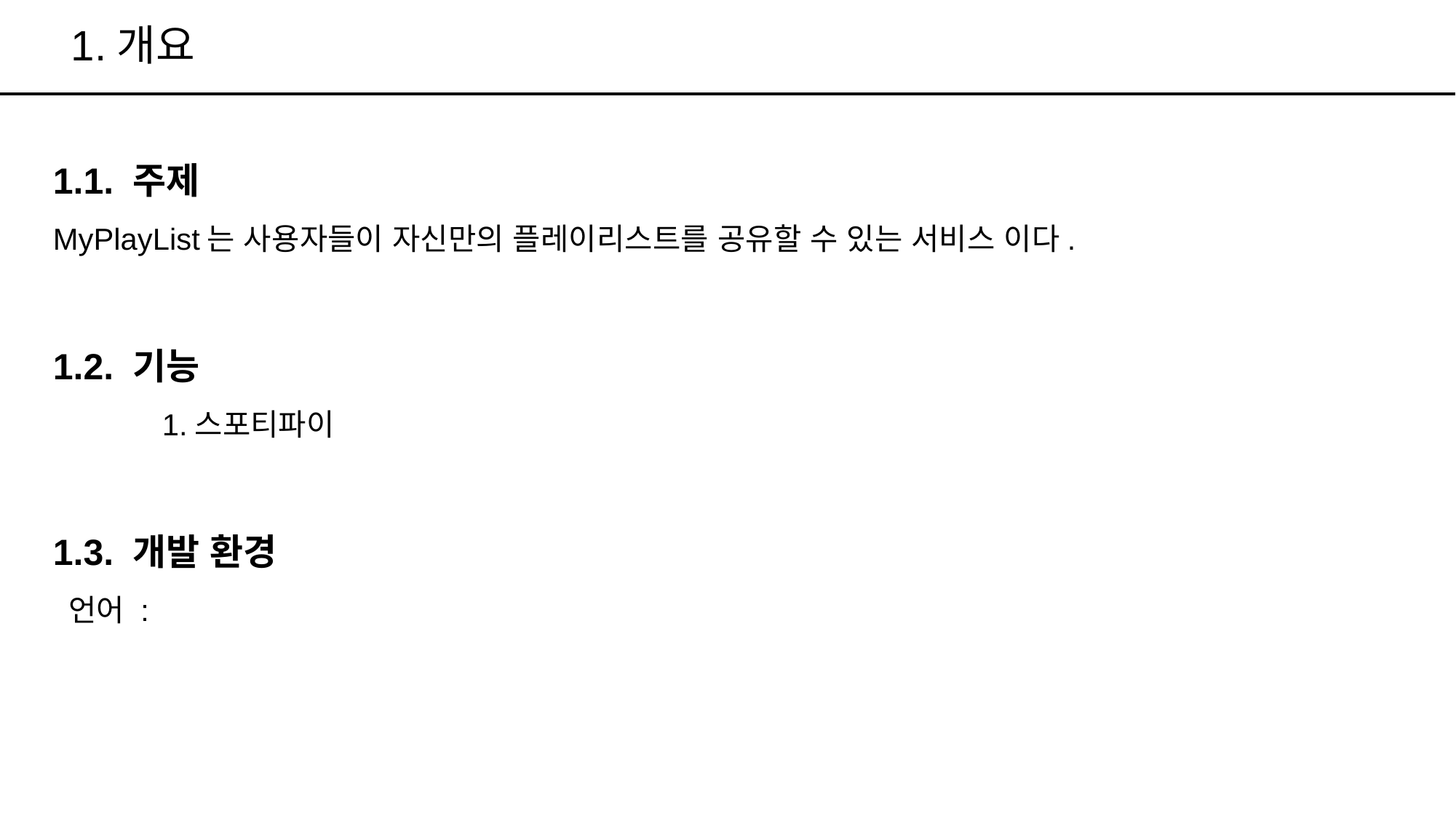

# 1.개요
1.1. 주제
MyPlayList는 사용자들이 자신만의 플레이리스트를 공유할 수 있는 서비스 이다.

1.2. 기능
	1.스포티파이

1.3. 개발 환경
 언어 :